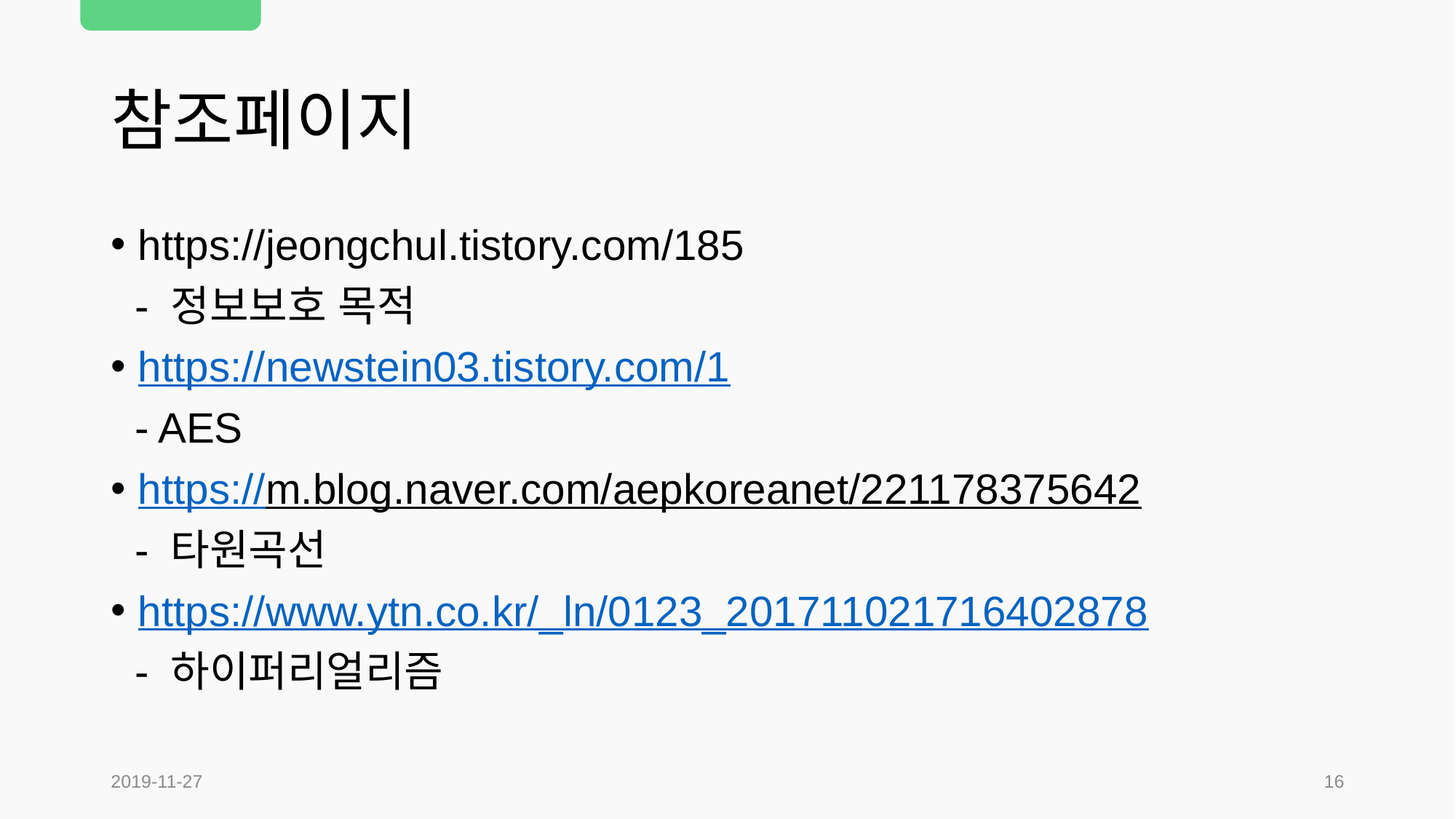

# 참조페이지
https://jeongchul.tistory.com/185
  - 정보보호 목적
https://newstein03.tistory.com/1
  - AES
https://m.blog.naver.com/aepkoreanet/221178375642
  - 타원곡선
https://www.ytn.co.kr/_ln/0123_201711021716402878
  - 하이퍼리얼리즘
2019-11-27
16